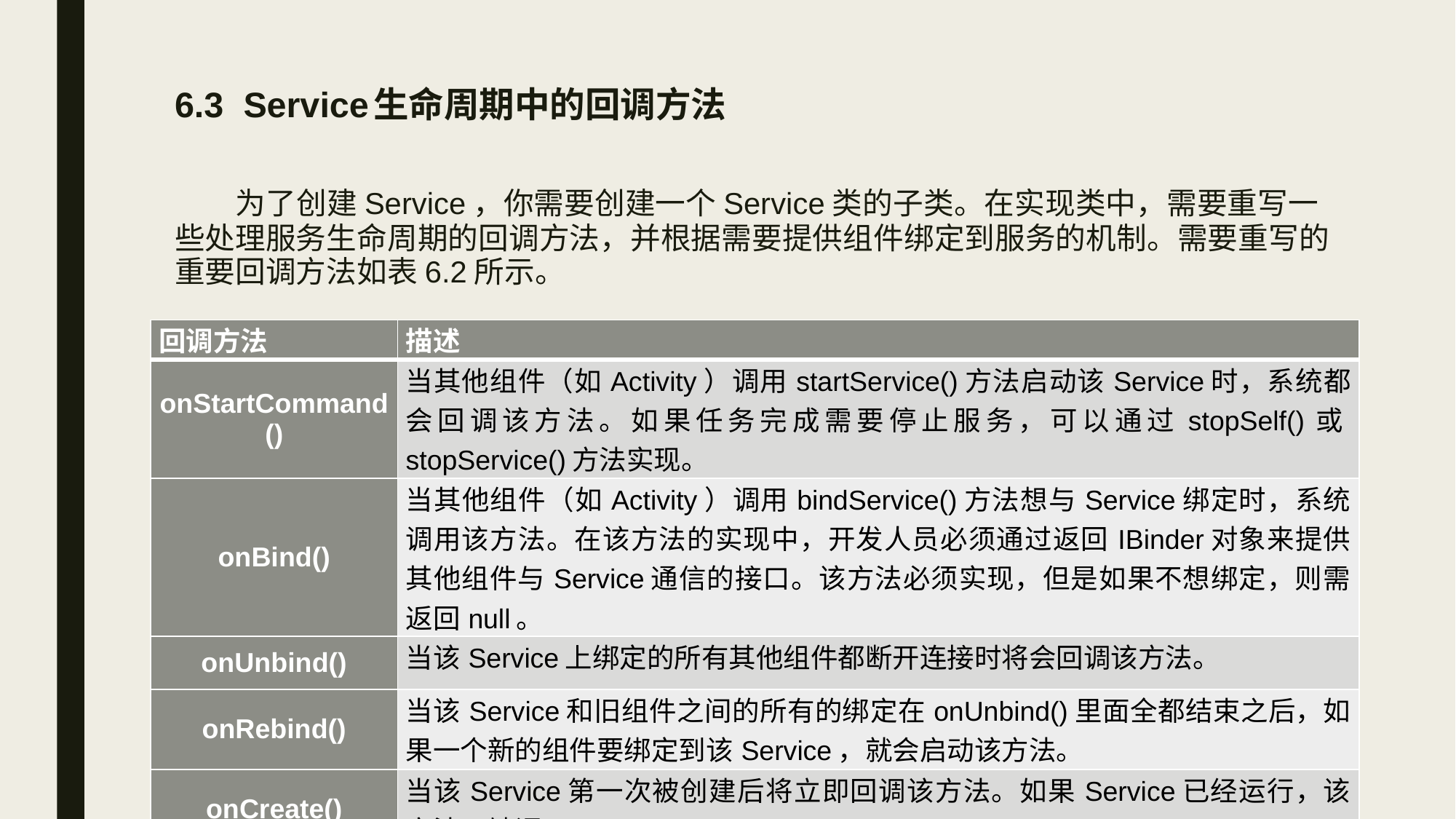

# 6.3  Service生命周期中的回调方法
        为了创建Service，你需要创建一个Service类的子类。在实现类中，需要重写一些处理服务生命周期的回调方法，并根据需要提供组件绑定到服务的机制。需要重写的重要回调方法如表6.2所示。
| 回调方法 | 描述 |
| --- | --- |
| onStartCommand() | 当其他组件（如Activity）调用startService()方法启动该Service时，系统都会回调该方法。如果任务完成需要停止服务，可以通过stopSelf()或stopService()方法实现。 |
| onBind() | 当其他组件（如Activity）调用bindService()方法想与Service绑定时，系统调用该方法。在该方法的实现中，开发人员必须通过返回IBinder对象来提供其他组件与Service通信的接口。该方法必须实现，但是如果不想绑定，则需返回null。 |
| onUnbind() | 当该Service上绑定的所有其他组件都断开连接时将会回调该方法。 |
| onRebind() | 当该Service和旧组件之间的所有的绑定在onUnbind()里面全都结束之后，如果一个新的组件要绑定到该Service，就会启动该方法。 |
| onCreate() | 当该Service第一次被创建后将立即回调该方法。如果Service已经运行，该方法不被调用。 |
| onDestroy() | 当该Service被关闭之前将会回调该方法。 |